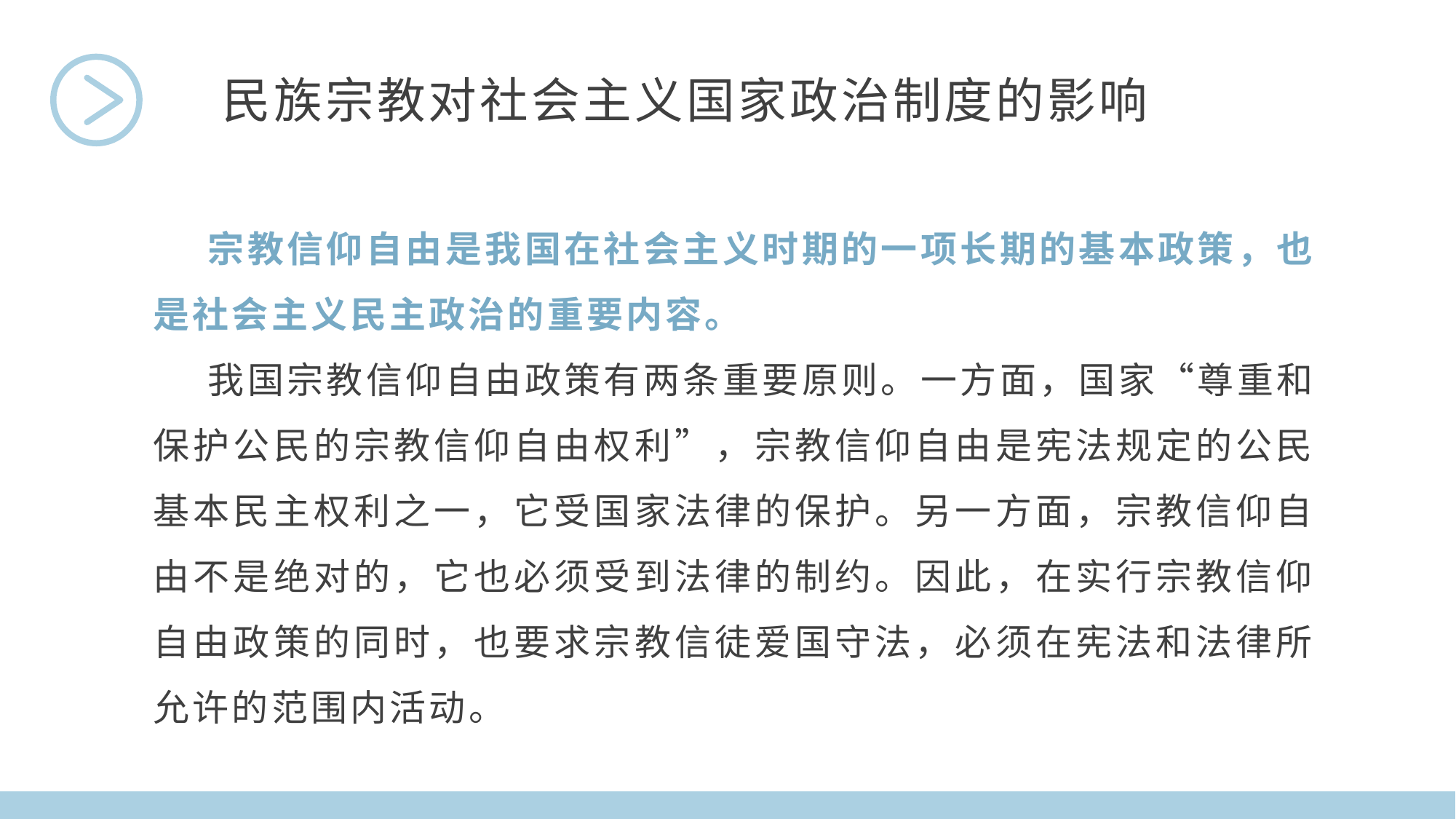

民族宗教对社会主义国家政治制度的影响
宗教信仰自由是我国在社会主义时期的一项长期的基本政策，也是社会主义民主政治的重要内容。
我国宗教信仰自由政策有两条重要原则。一方面，国家“尊重和保护公民的宗教信仰自由权利”，宗教信仰自由是宪法规定的公民基本民主权利之一，它受国家法律的保护。另一方面，宗教信仰自由不是绝对的，它也必须受到法律的制约。因此，在实行宗教信仰自由政策的同时，也要求宗教信徒爱国守法，必须在宪法和法律所允许的范围内活动。